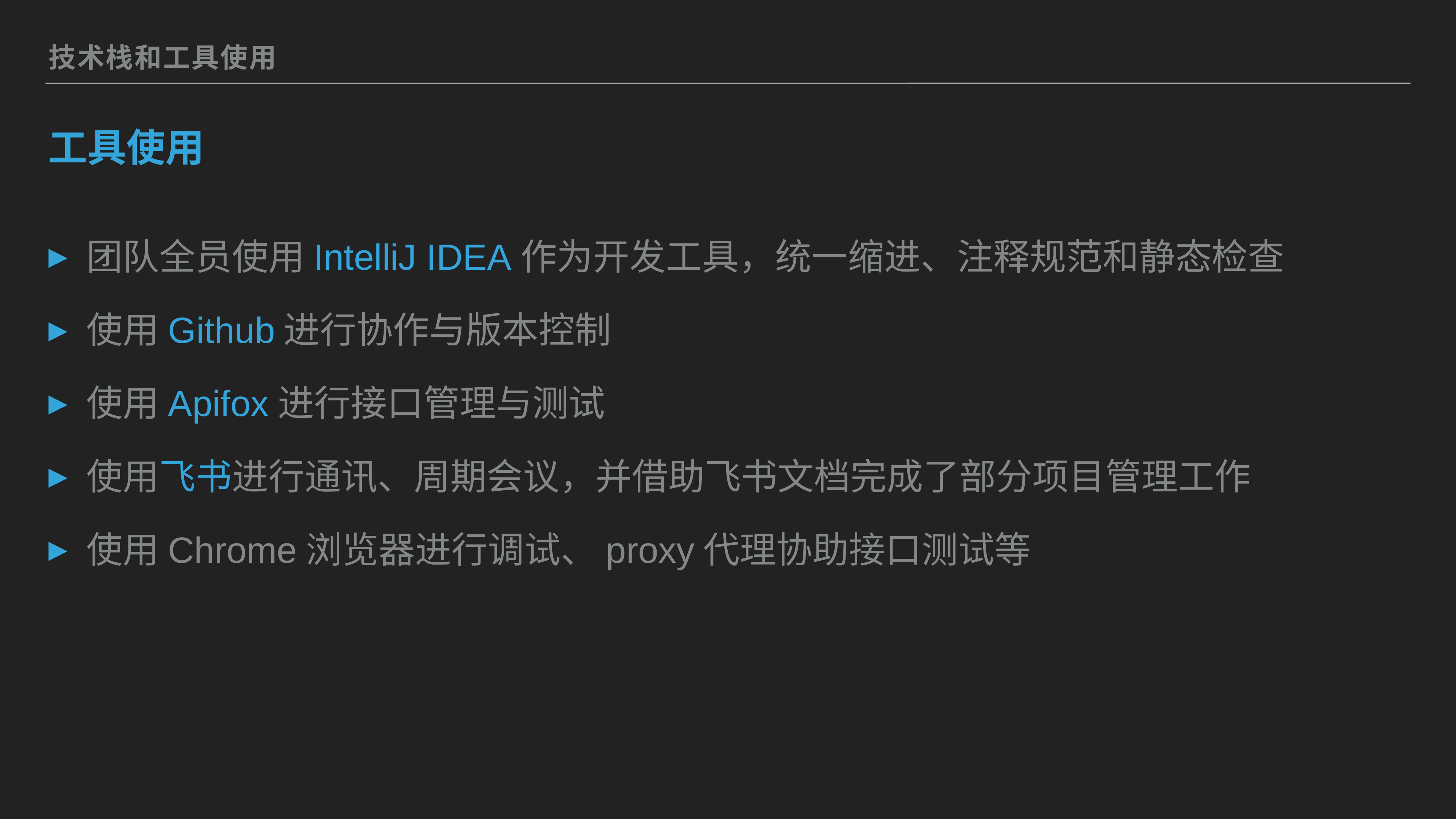

技术栈和工具使用
# 工具使用
团队全员使用IntelliJ IDEA作为开发工具，统一缩进、注释规范和静态检查
使用Github进行协作与版本控制
使用Apifox进行接口管理与测试
使用飞书进行通讯、周期会议，并借助飞书文档完成了部分项目管理工作
使用Chrome浏览器进行调试、proxy代理协助接口测试等